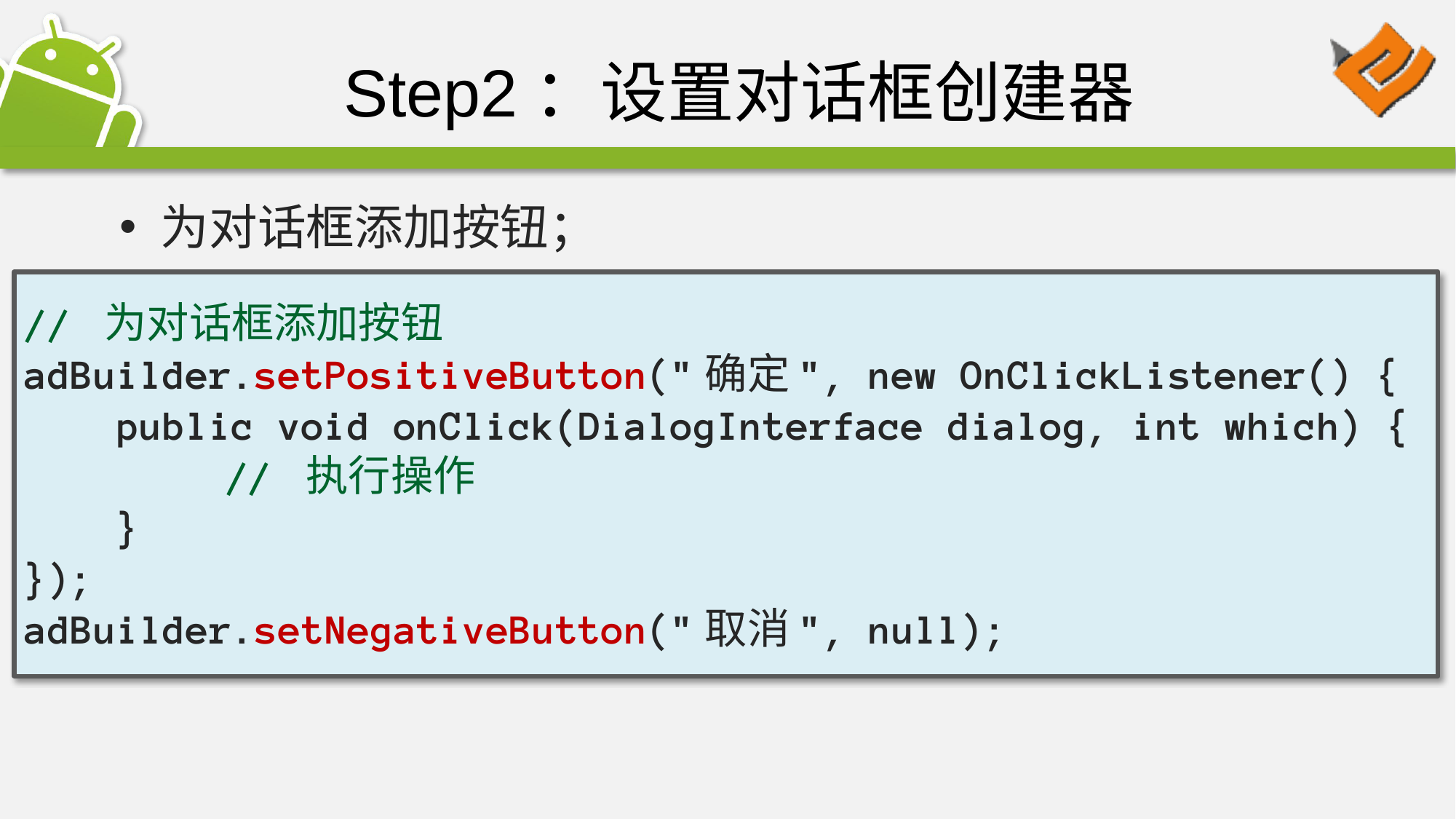

# Step2：设置对话框创建器
为对话框添加按钮；
// 为对话框添加按钮
adBuilder.setPositiveButton("确定", new OnClickListener() {
    public void onClick(DialogInterface dialog, int which) {
	    // 执行操作
    }
});
adBuilder.setNegativeButton("取消", null);